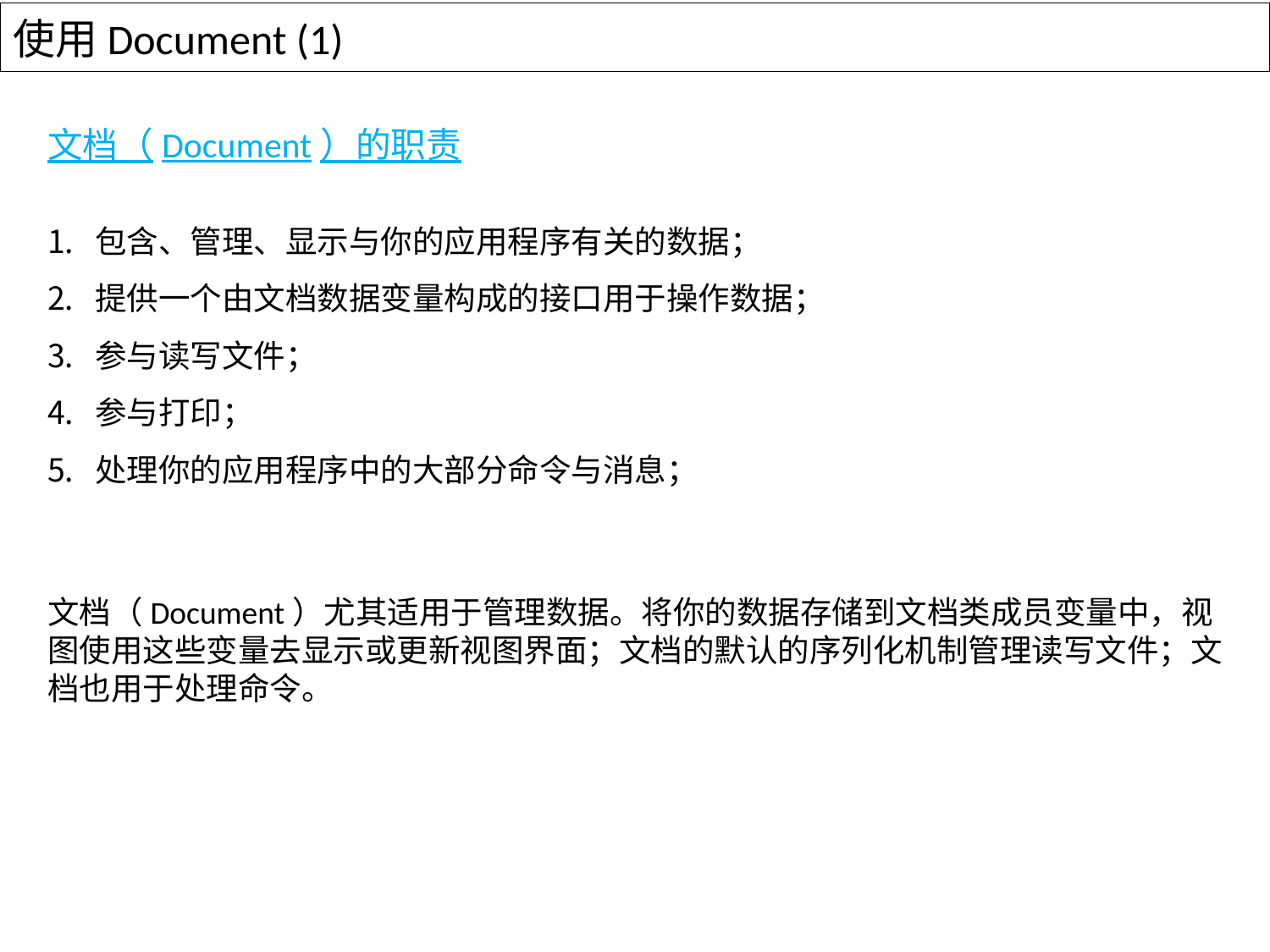

# 使用Document (1)
文档（Document）的职责
包含、管理、显示与你的应用程序有关的数据；
提供一个由文档数据变量构成的接口用于操作数据；
参与读写文件；
参与打印；
处理你的应用程序中的大部分命令与消息；
文档（Document）尤其适用于管理数据。将你的数据存储到文档类成员变量中，视图使用这些变量去显示或更新视图界面；文档的默认的序列化机制管理读写文件；文档也用于处理命令。